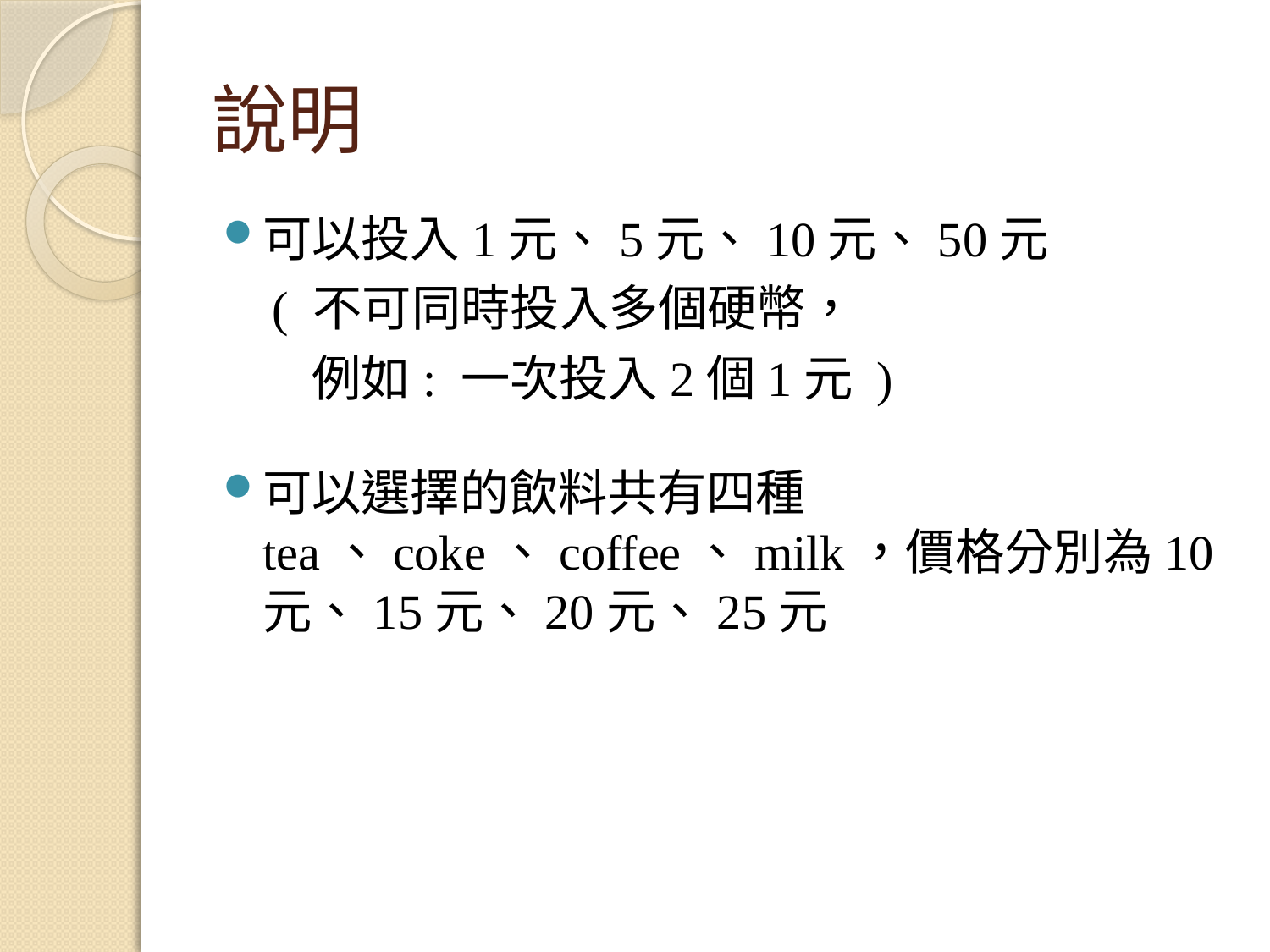

# 說明
可以投入1元、5元、10元、50元
    ( 不可同時投入多個硬幣，
       例如: 一次投入2個1元 )

可以選擇的飲料共有四種tea、coke、coffee、milk，價格分別為10元、15元、20元、25元